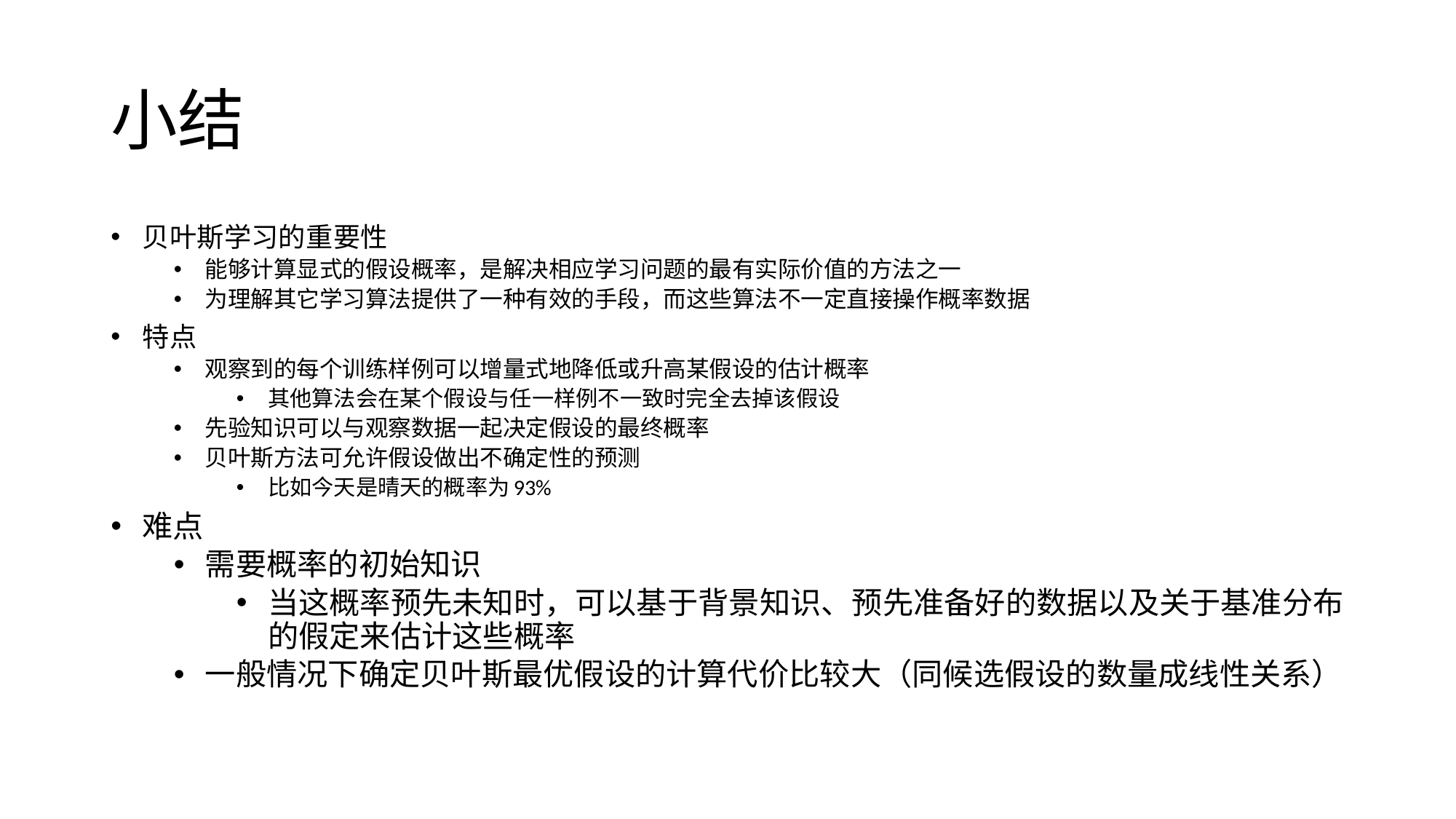

# 小结
贝叶斯学习的重要性
能够计算显式的假设概率，是解决相应学习问题的最有实际价值的方法之一
为理解其它学习算法提供了一种有效的手段，而这些算法不一定直接操作概率数据
特点
观察到的每个训练样例可以增量式地降低或升高某假设的估计概率
其他算法会在某个假设与任一样例不一致时完全去掉该假设
先验知识可以与观察数据一起决定假设的最终概率
贝叶斯方法可允许假设做出不确定性的预测
比如今天是晴天的概率为93%
难点
需要概率的初始知识
当这概率预先未知时，可以基于背景知识、预先准备好的数据以及关于基准分布的假定来估计这些概率
一般情况下确定贝叶斯最优假设的计算代价比较大（同候选假设的数量成线性关系）
46